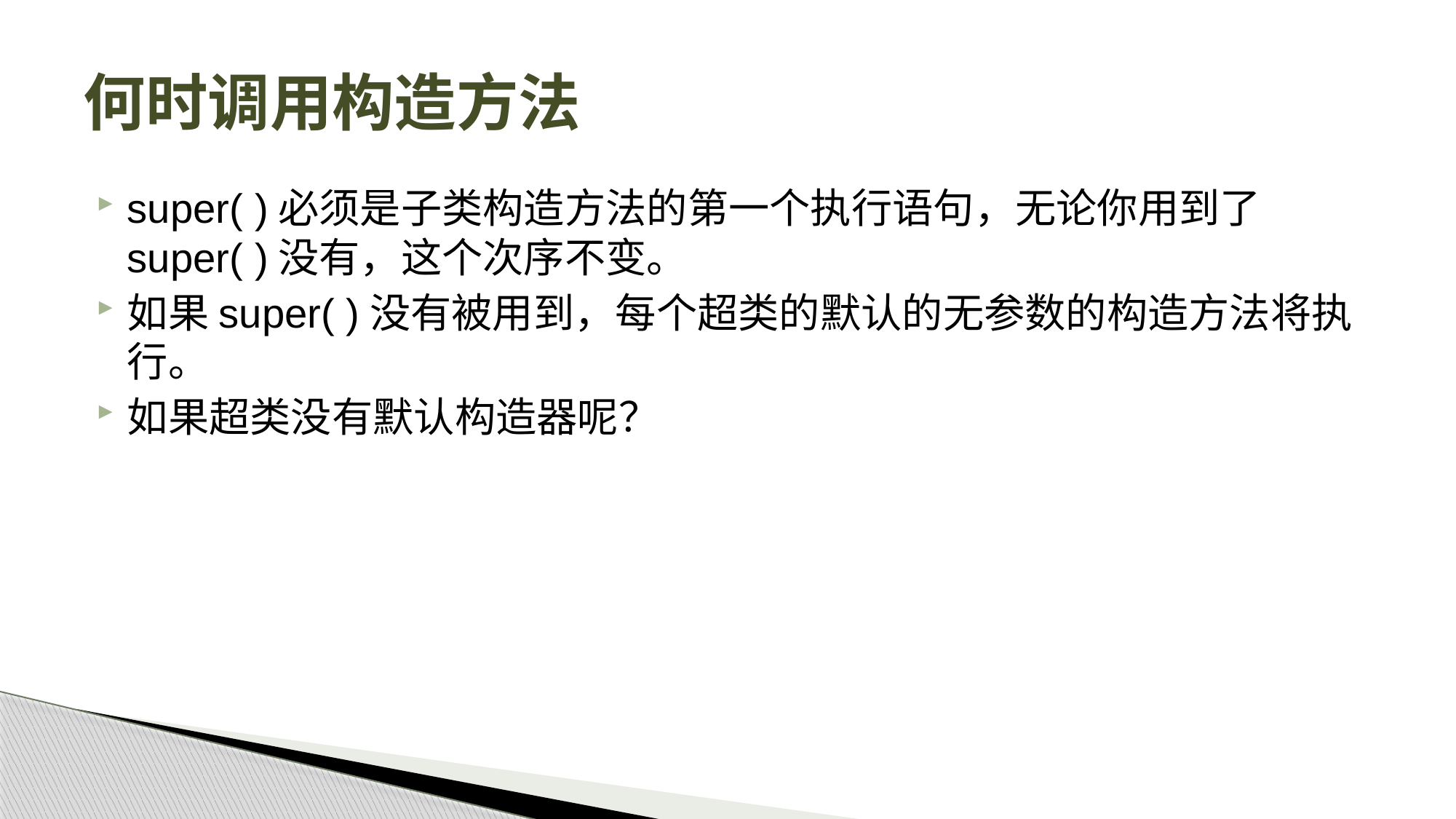

# 何时调用构造方法
super( )必须是子类构造方法的第一个执行语句，无论你用到了super( )没有，这个次序不变。
如果super( )没有被用到，每个超类的默认的无参数的构造方法将执行。
如果超类没有默认构造器呢？